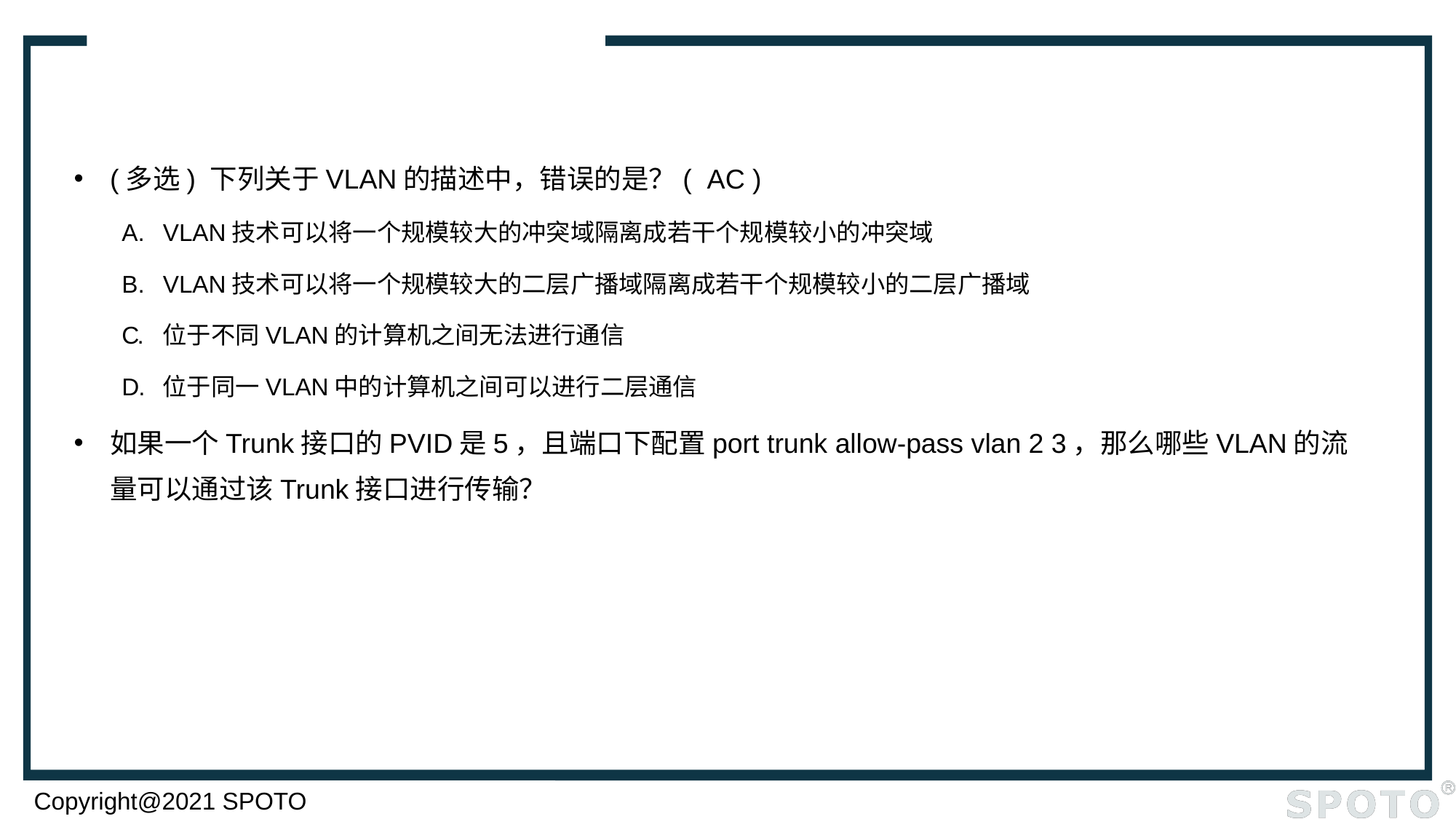

#
(多选) 下列关于VLAN的描述中，错误的是？(  AC )
VLAN技术可以将一个规模较大的冲突域隔离成若干个规模较小的冲突域
VLAN技术可以将一个规模较大的二层广播域隔离成若干个规模较小的二层广播域
位于不同VLAN的计算机之间无法进行通信
位于同一VLAN中的计算机之间可以进行二层通信
如果一个Trunk接口的PVID是5，且端口下配置port trunk allow-pass vlan 2 3，那么哪些VLAN的流量可以通过该Trunk接口进行传输？